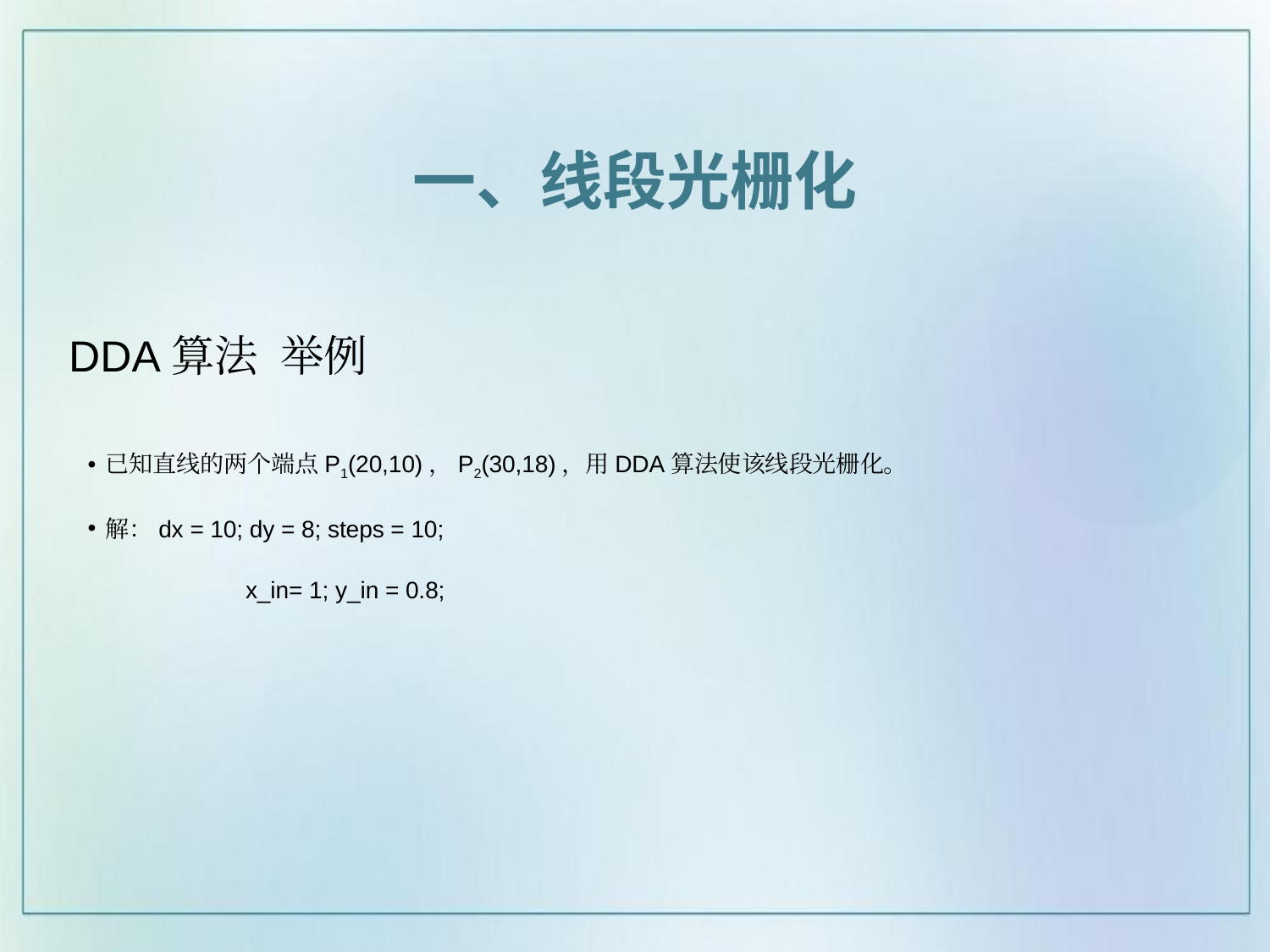

一、线段光栅化
# DDA算法  举例
已知直线的两个端点P1(20,10)，P2(30,18)，用DDA算法使该线段光栅化。
解：dx = 10; dy = 8; steps = 10;
		  x_in= 1; y_in = 0.8;